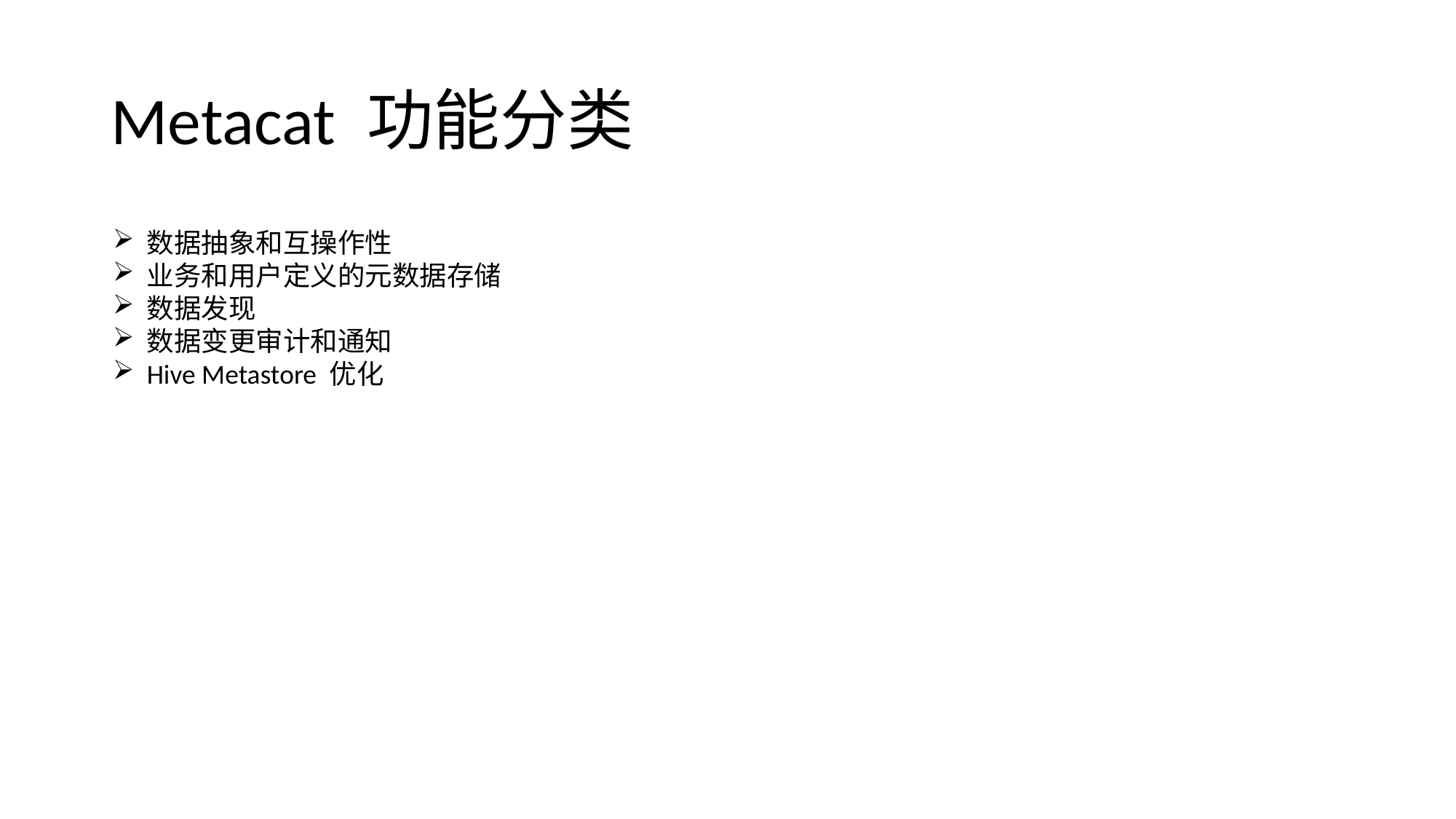

# Metacat 功能分类
数据抽象和互操作性
业务和用户定义的元数据存储
数据发现
数据变更审计和通知
Hive Metastore 优化